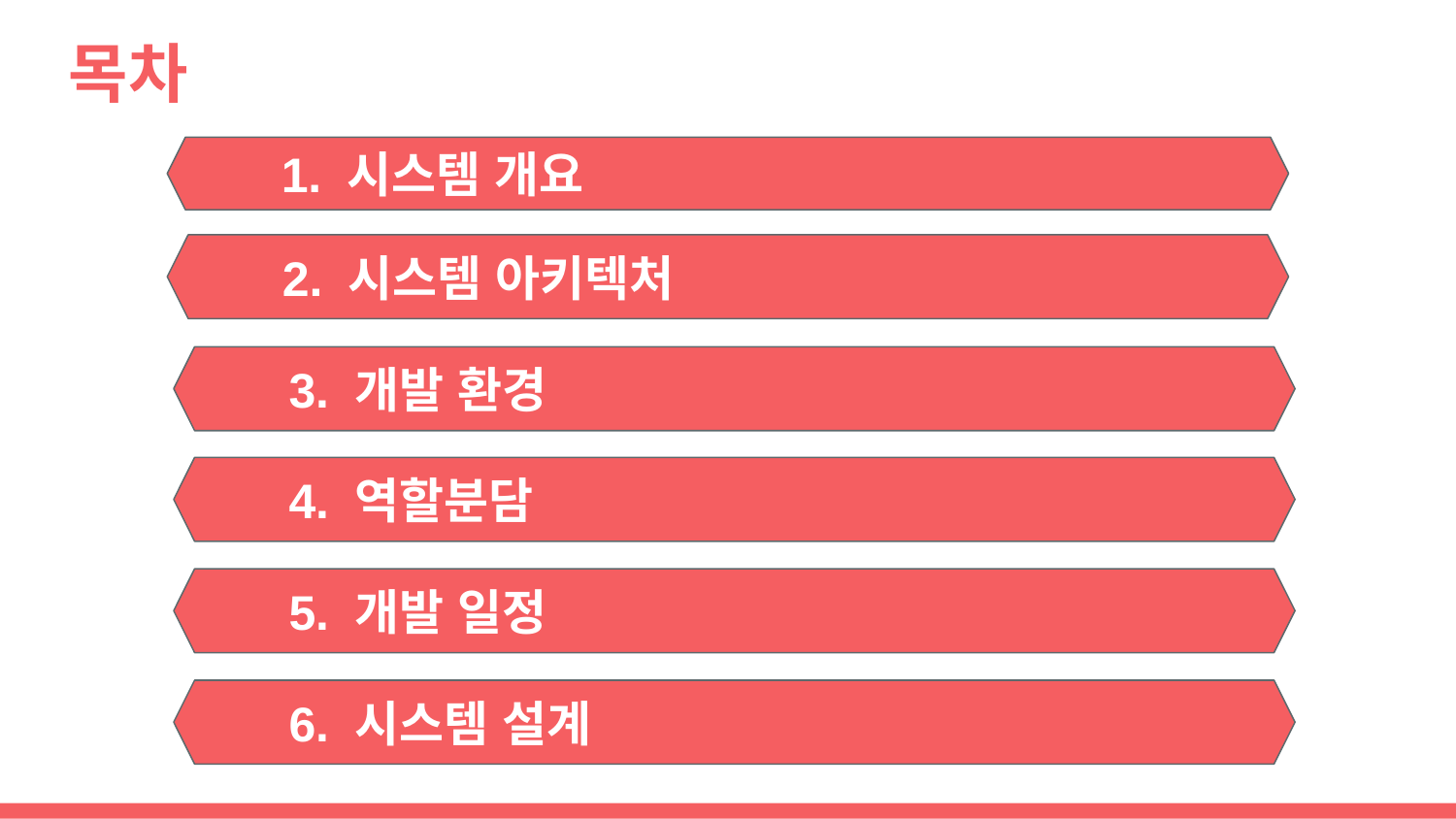

# 목차
1. 시스템 개요
2. 시스템 아키텍처
3. 개발 환경
4. 역할분담
5. 개발 일정
6. 시스템 설계